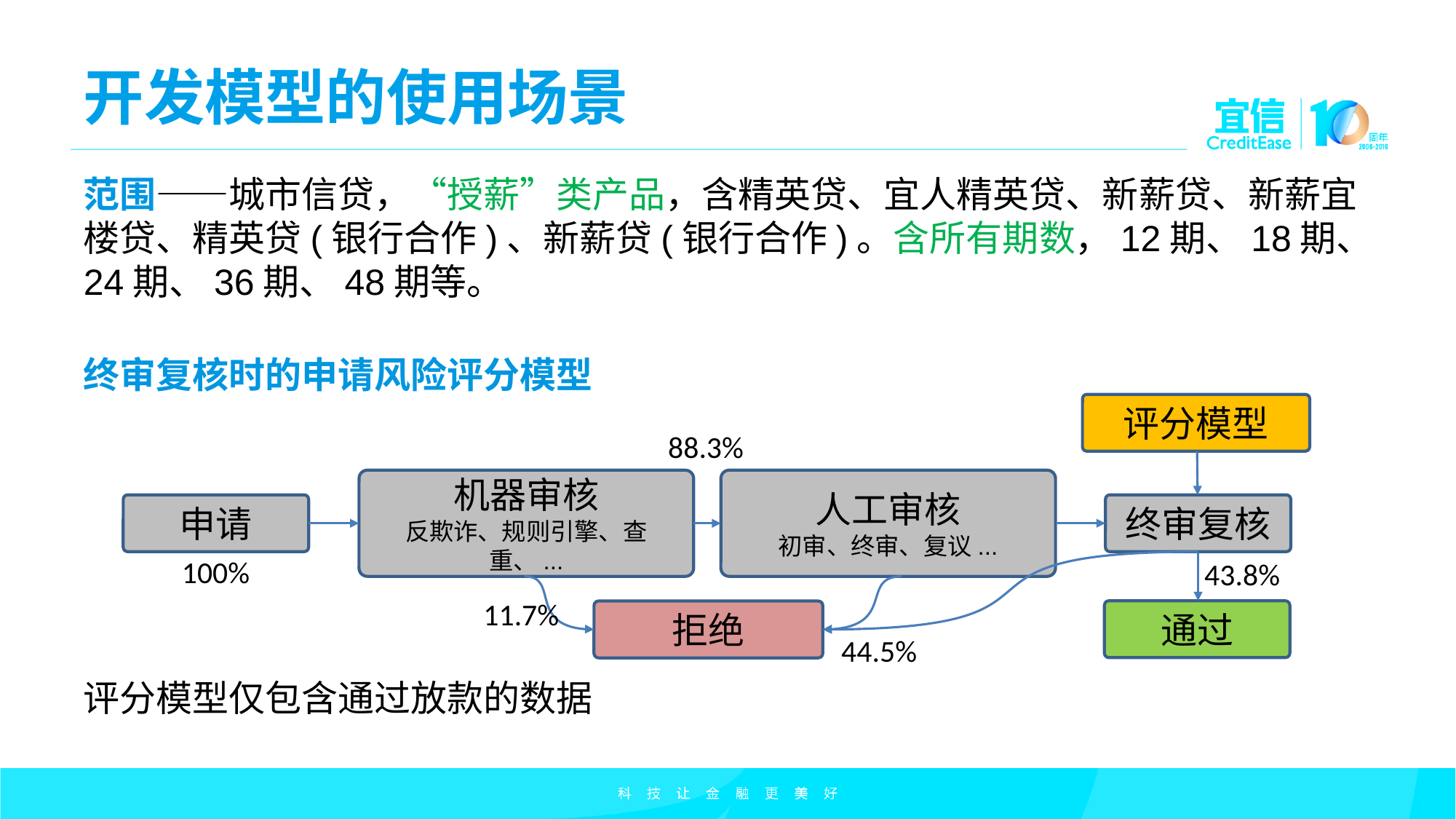

# 开发模型的使用场景
范围——城市信贷，“授薪”类产品，含精英贷、宜人精英贷、新薪贷、新薪宜楼贷、精英贷(银行合作)、新薪贷(银行合作)。含所有期数，12期、18期、24期、36期、48期等。

终审复核时的申请风险评分模型

评分模型仅包含通过放款的数据
评分模型
88.3%
人工审核
初审、终审、复议...
机器审核
反欺诈、规则引擎、查重、...
终审复核
申请
100%
43.8%
11.7%
通过
拒绝
44.5%